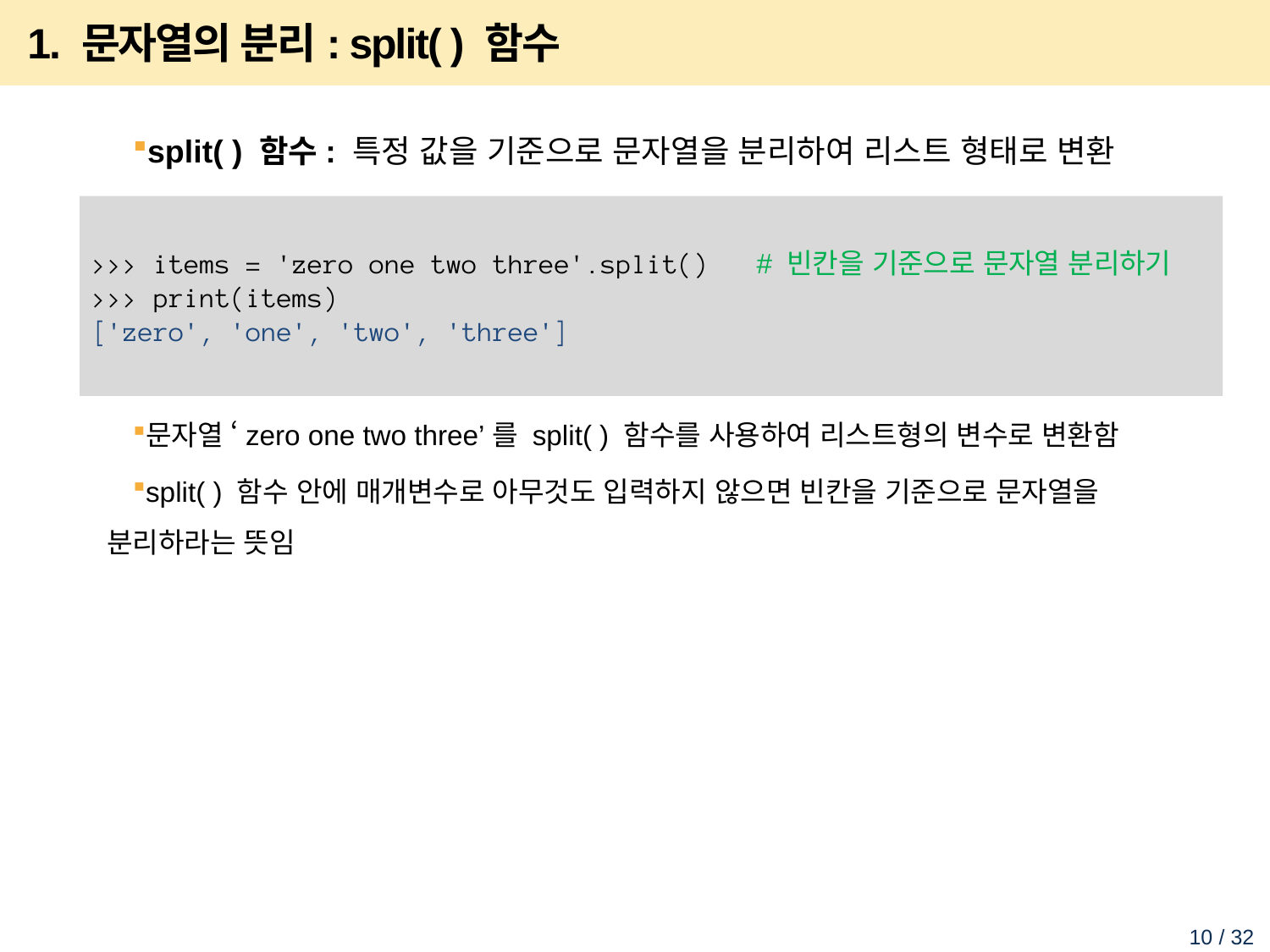

# 1. 문자열의 분리: split( ) 함수
split( ) 함수: 특정 값을 기준으로 문자열을 분리하여 리스트 형태로 변환

문자열 ‘zero one two three’를 split( ) 함수를 사용하여 리스트형의 변수로 변환함
split( ) 함수 안에 매개변수로 아무것도 입력하지 않으면 빈칸을 기준으로 문자열을 분리하라는 뜻임

>>> items = 'zero one two three'.split()   # 빈칸을 기준으로 문자열 분리하기
>>> print(items)
['zero', 'one', 'two', 'three']